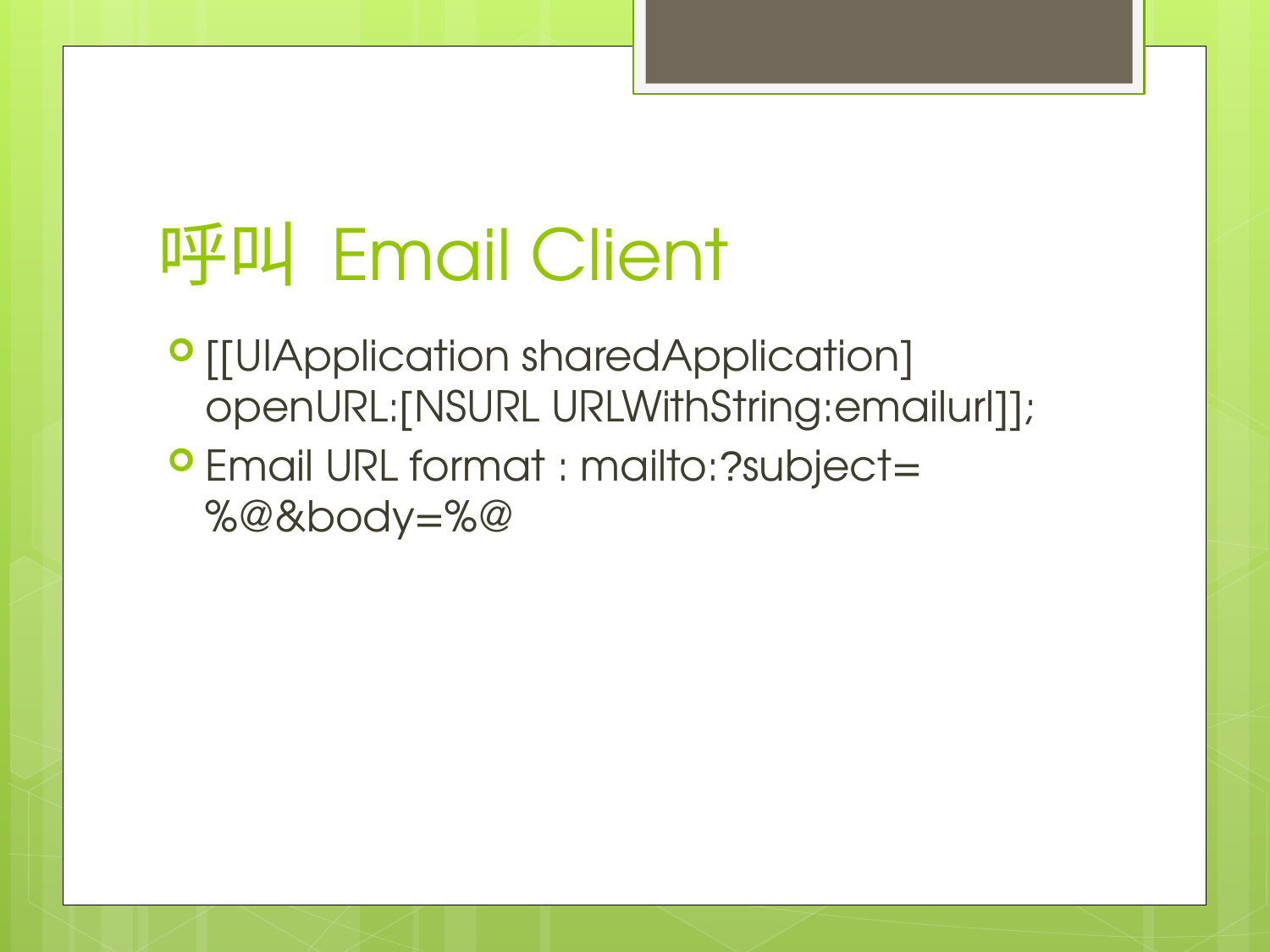

# 呼叫 Email Client
[[UIApplication sharedApplication] openURL:[NSURL URLWithString:emailurl]];
Email URL format : mailto:?subject=%@&body=%@